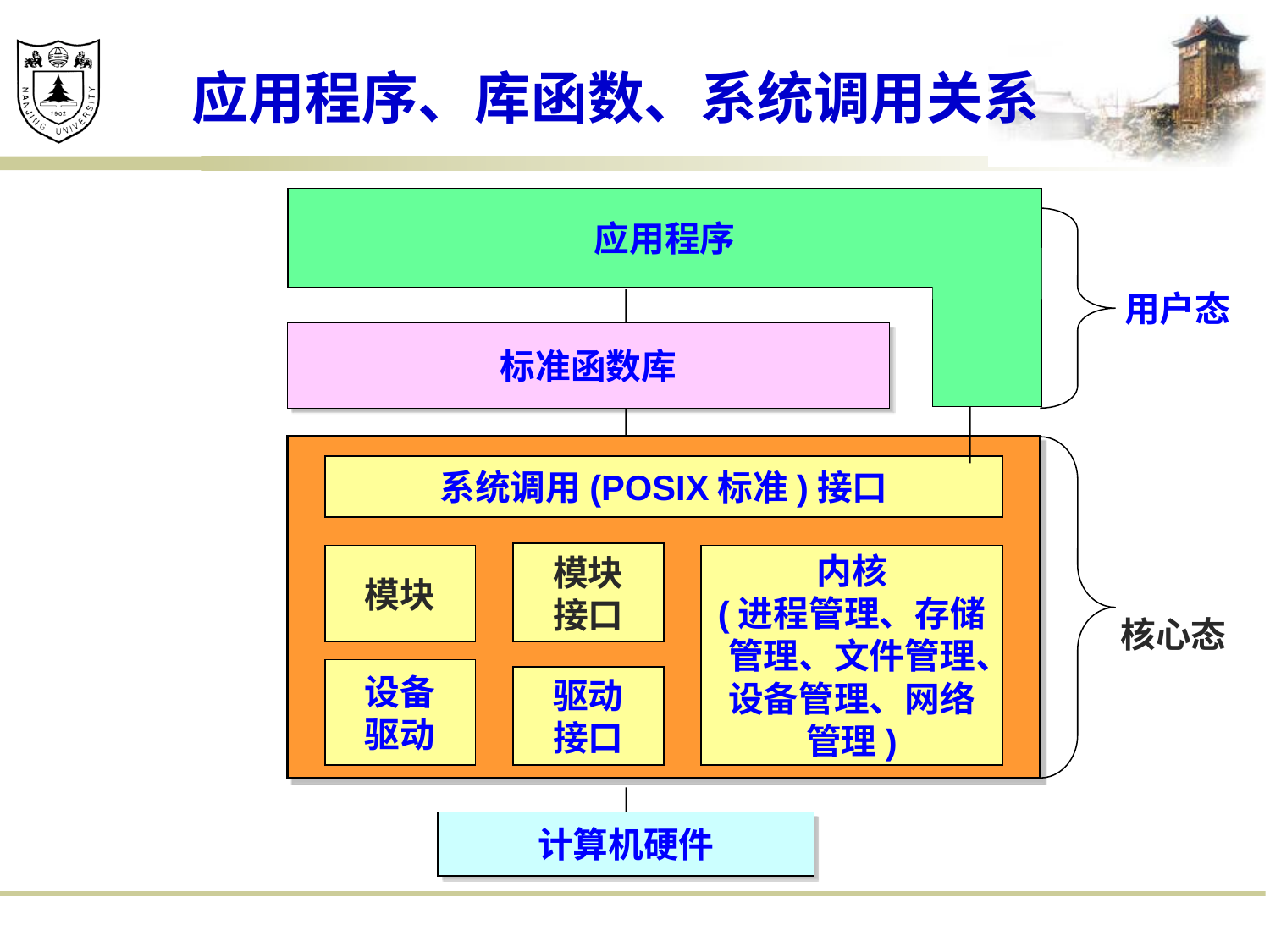

# 应用程序、库函数、系统调用关系

应用程序

用户态

标准函数库

系统调用(POSIX标准)接口
模块
接口
模块
内核
(进程管理、存储管理、文件管理、设备管理、网络管理)
核心态
设备
驱动
驱动
接口

计算机硬件
89